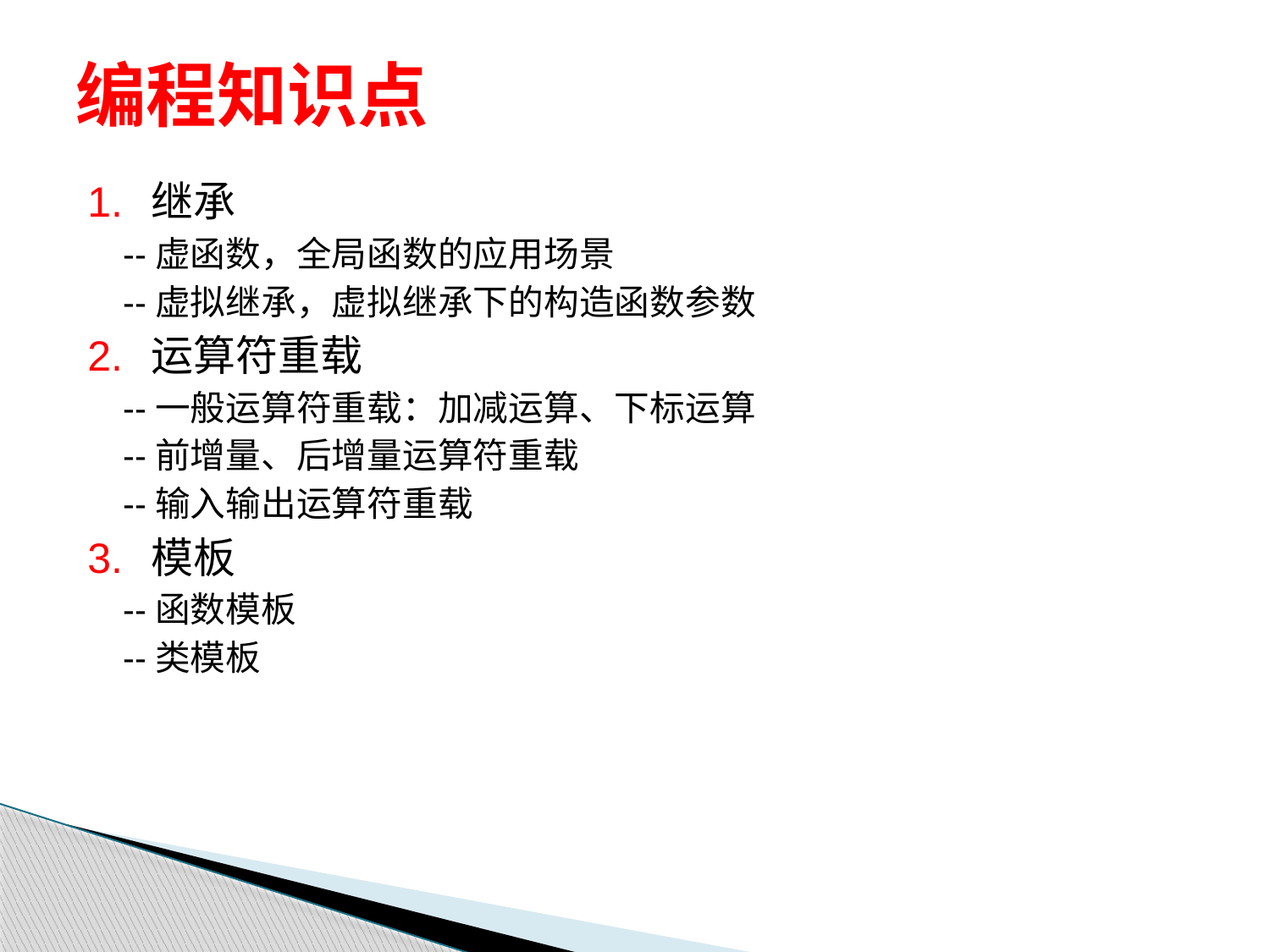

# 编程知识点
继承
--虚函数，全局函数的应用场景
--虚拟继承，虚拟继承下的构造函数参数
运算符重载
--一般运算符重载：加减运算、下标运算
--前增量、后增量运算符重载
--输入输出运算符重载
模板
--函数模板
--类模板